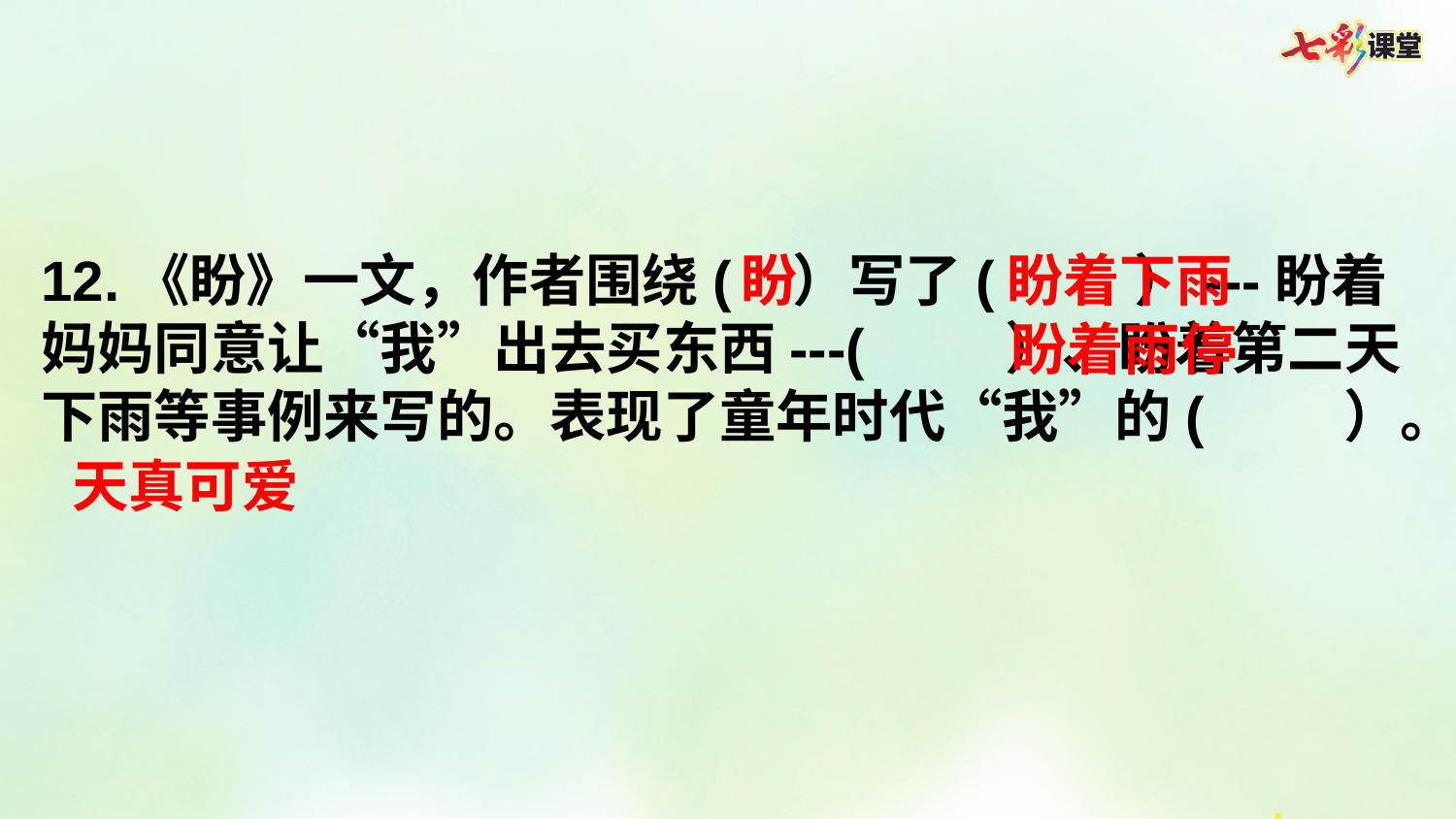

12.《盼》一文，作者围绕(   ）写了(        ）---盼着妈妈同意让“我”出去买东西---(        ）、盼着第二天下雨等事例来写的。表现了童年时代“我”的(        ）。
盼
盼着下雨
盼着雨停
天真可爱